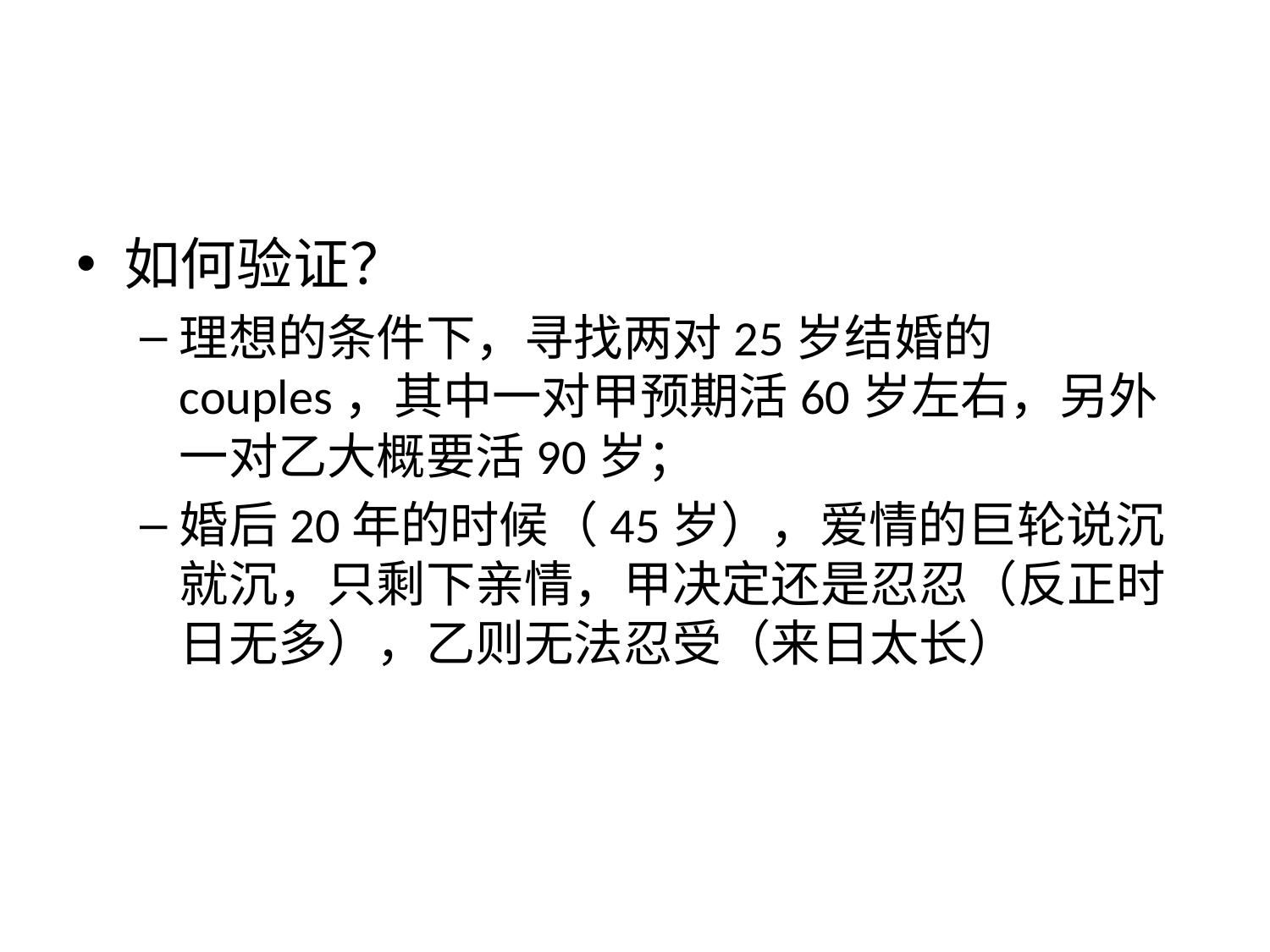

#
如何验证？
理想的条件下，寻找两对25岁结婚的couples，其中一对甲预期活60岁左右，另外一对乙大概要活90岁；
婚后20年的时候（45岁），爱情的巨轮说沉就沉，只剩下亲情，甲决定还是忍忍（反正时日无多），乙则无法忍受（来日太长）